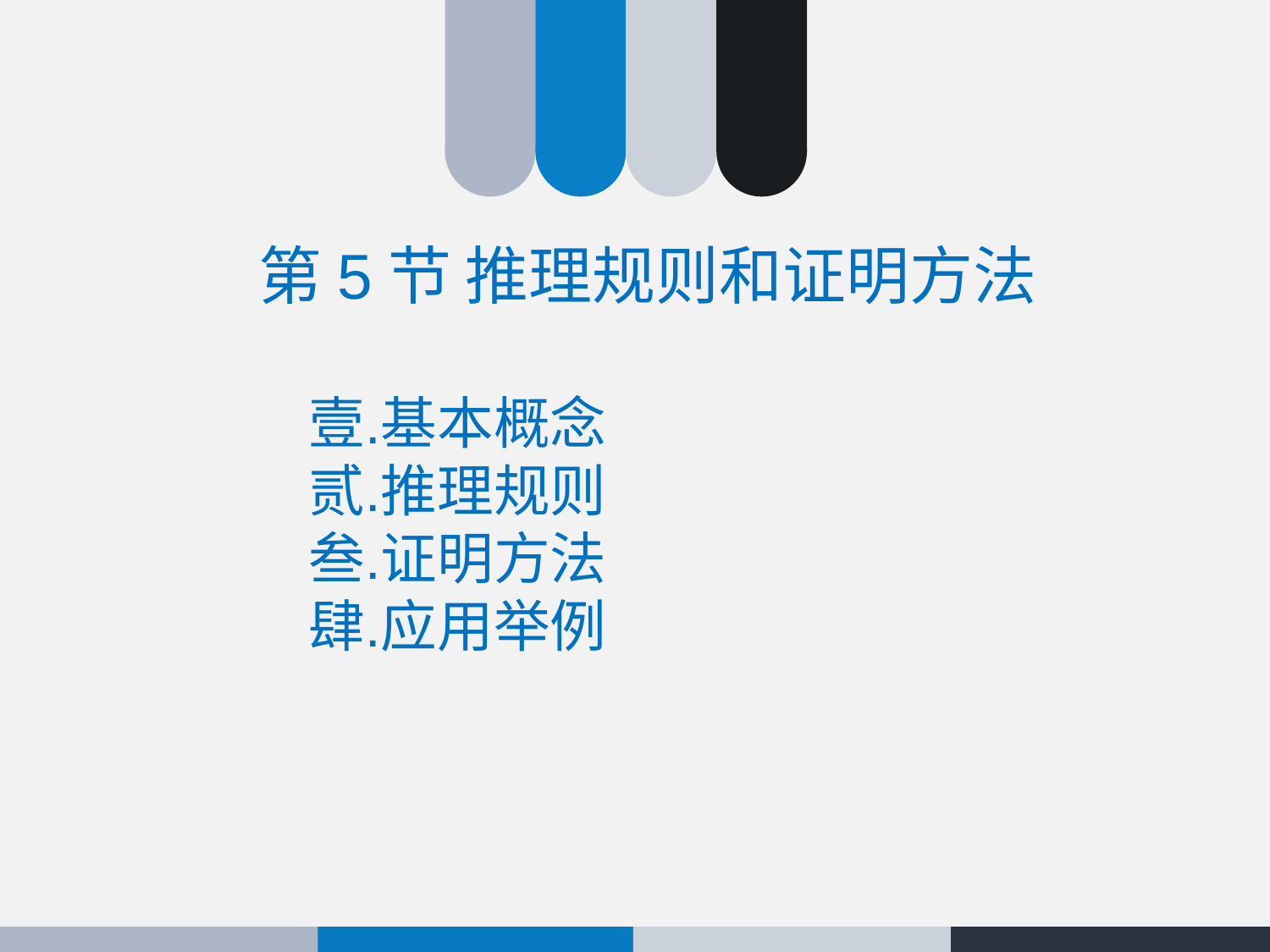

# 第5节 推理规则和证明方法
基本概念
推理规则
证明方法
应用举例